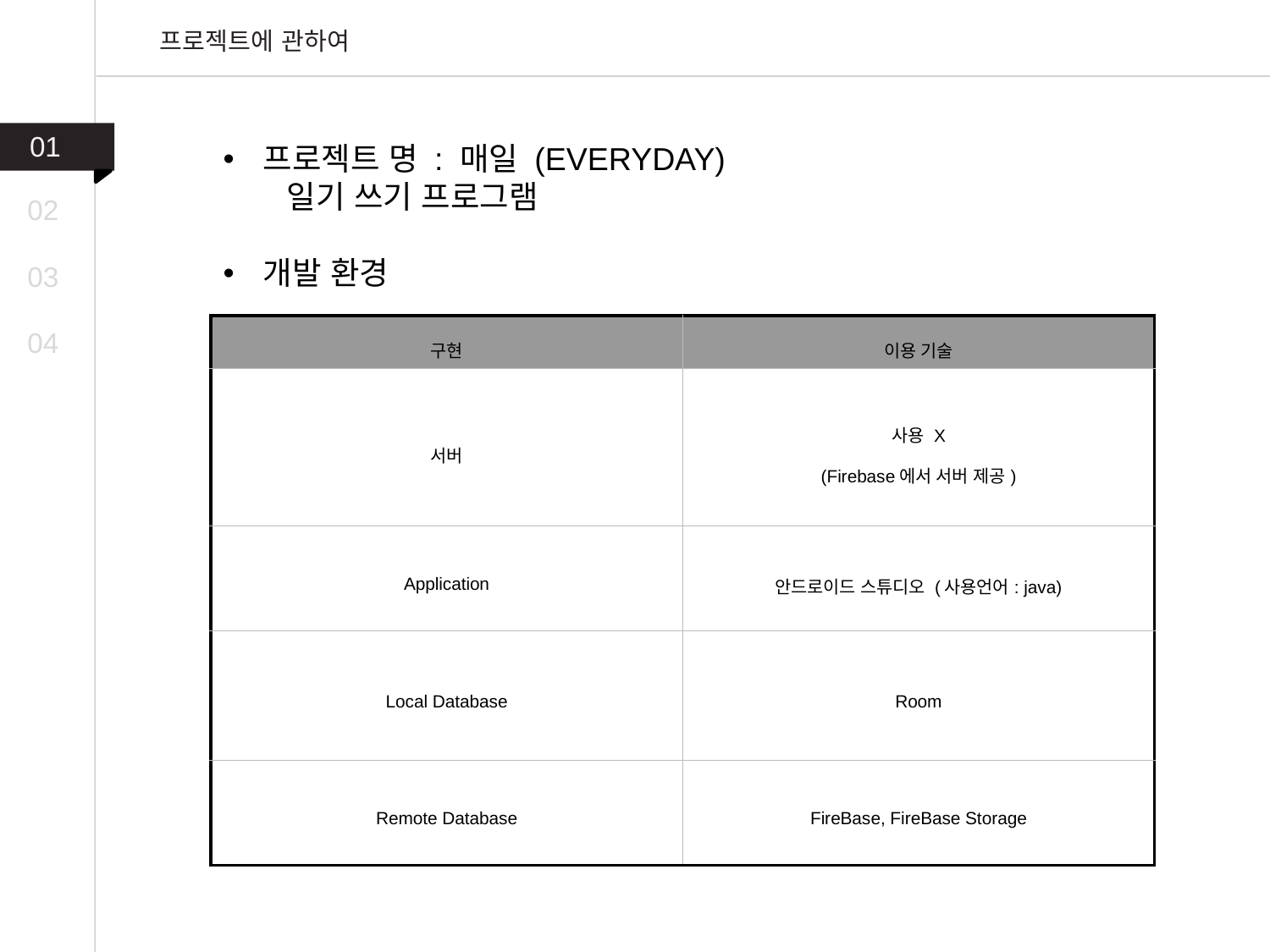

프로젝트에 관하여
01

프로젝트 명 : 매일 (EVERYDAY)
일기 쓰기 프로그램

개발 환경

02
03
| 구현 | 이용 기술 |
| --- | --- |
| 서버 | 사용 X (Firebase에서 서버 제공) |
| Application | 안드로이드 스튜디오 (사용언어: java) |
| Local Database | Room |
| Remote Database | FireBase, FireBase Storage |
04